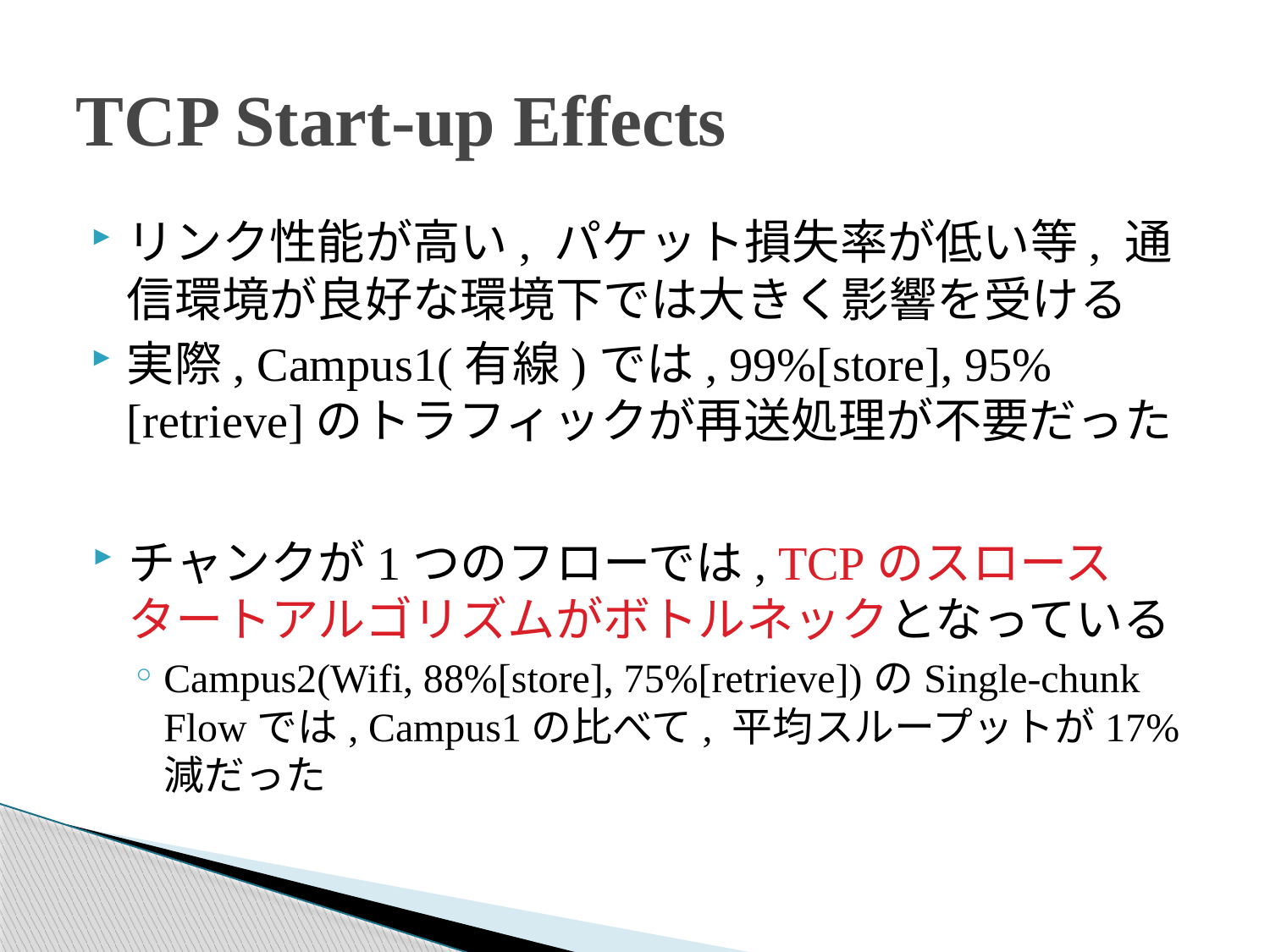

# TCP Start-up Effects
リンク性能が高い, パケット損失率が低い等, 通信環境が良好な環境下では大きく影響を受ける
実際, Campus1(有線)では, 99%[store], 95%[retrieve]のトラフィックが再送処理が不要だった

チャンクが1つのフローでは, TCPのスロースタートアルゴリズムがボトルネックとなっている
Campus2(Wifi, 88%[store], 75%[retrieve])のSingle-chunk Flowでは, Campus1の比べて, 平均スループットが17%減だった